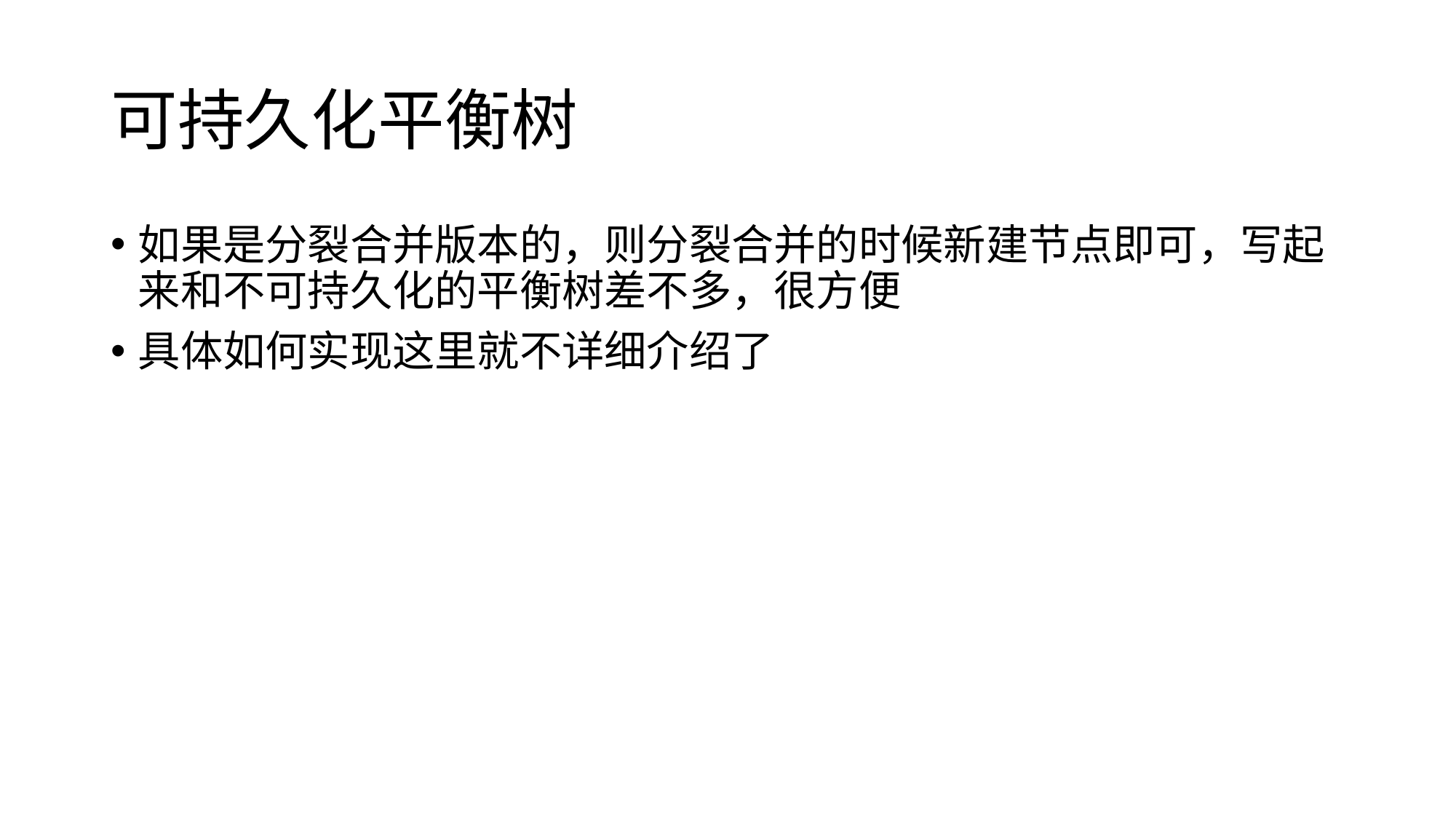

# 可持久化平衡树
如果是分裂合并版本的，则分裂合并的时候新建节点即可，写起来和不可持久化的平衡树差不多，很方便
具体如何实现这里就不详细介绍了